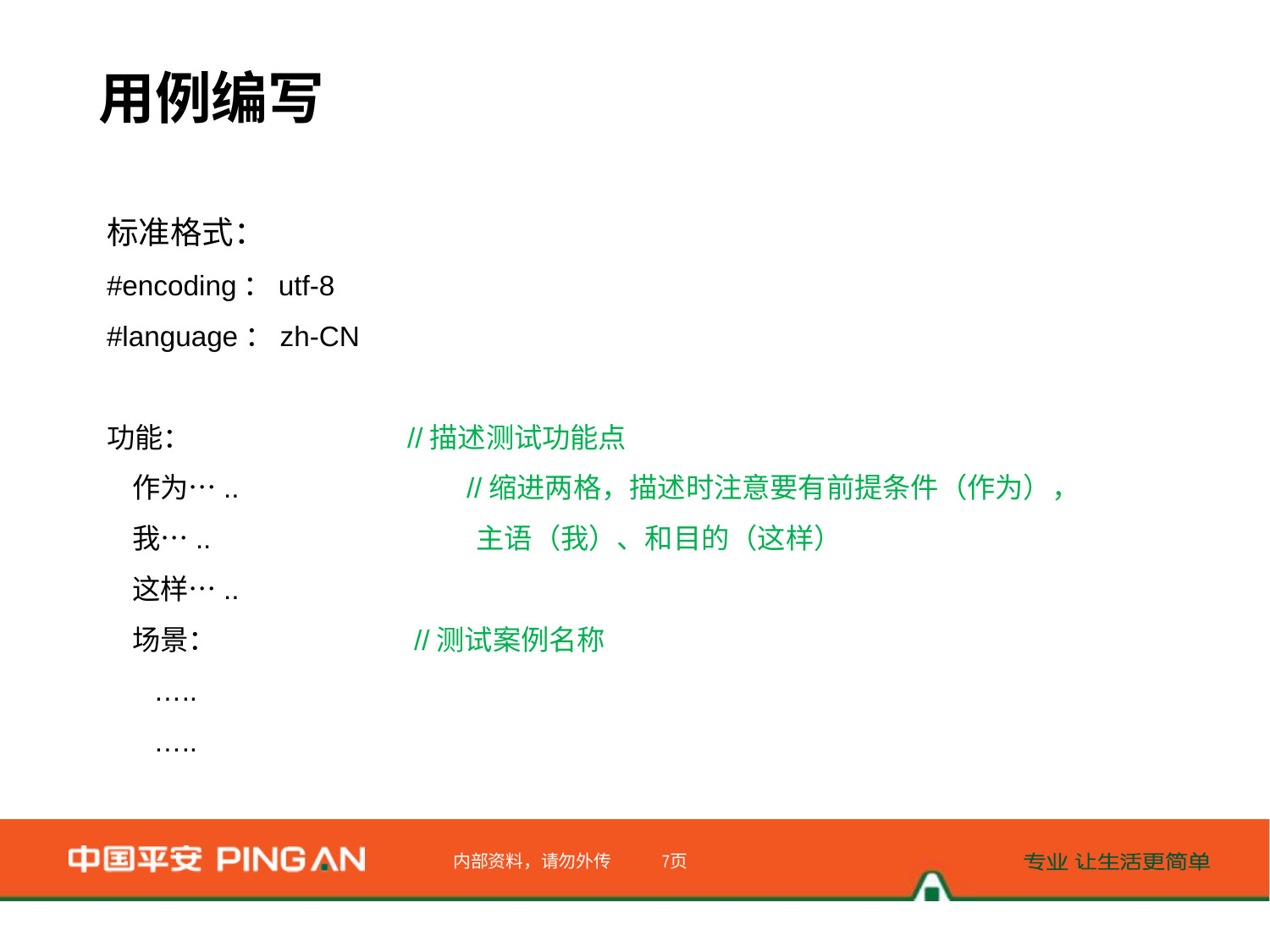

用例编写
标准格式：
#encoding：utf-8
#language：zh-CN

功能：                                 //描述测试功能点
   作为…..                             //缩进两格，描述时注意要有前提条件（作为），
   我…..                                 主语（我）、和目的（这样）
   这样…..
   场景：                              //测试案例名称
      …..
      …..